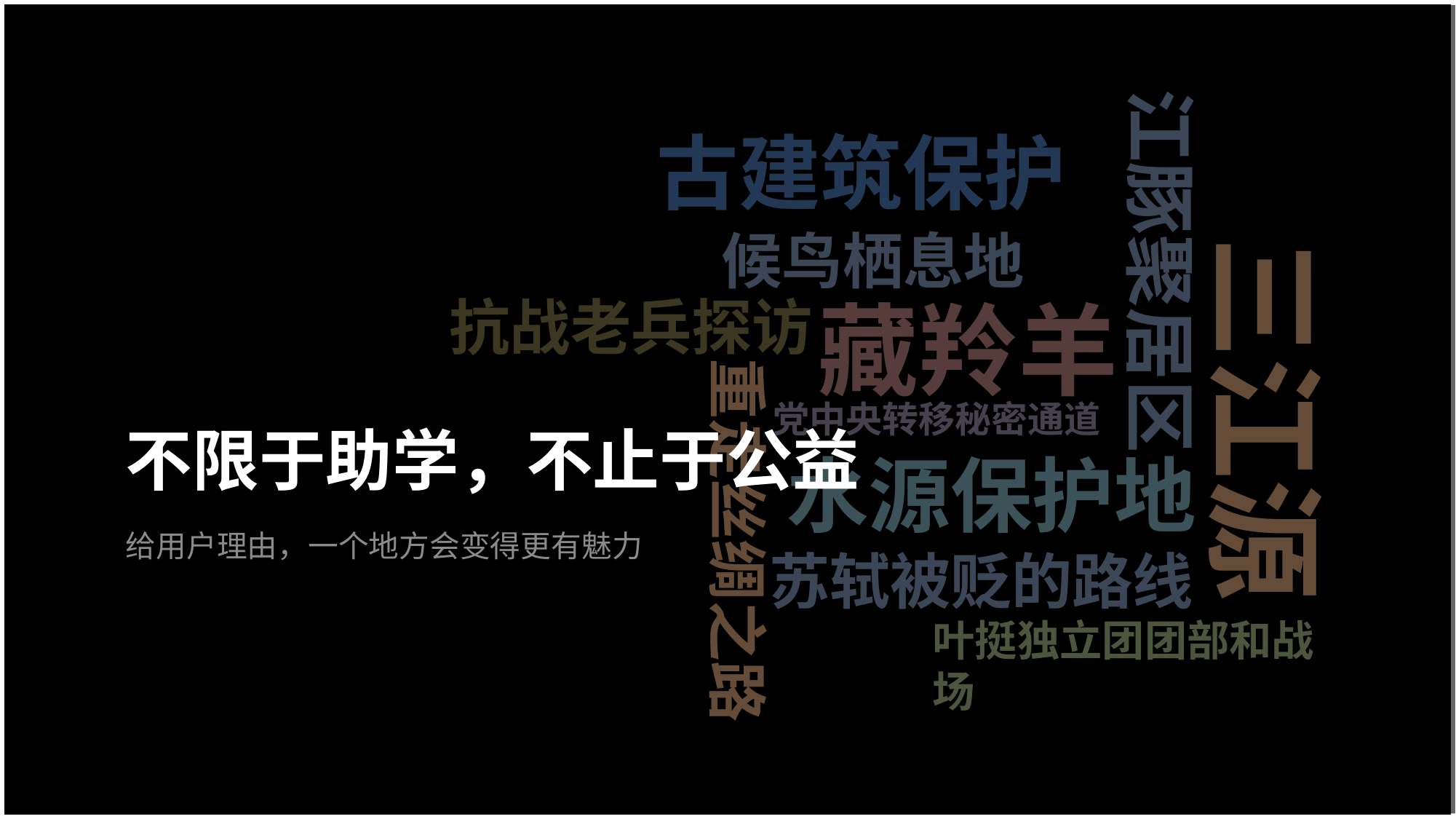

古建筑保护
候鸟栖息地
江豚聚居区
藏羚羊
抗战老兵探访
三江源
党中央转移秘密通道
水源保护地
重走丝绸之路
苏轼被贬的路线
叶挺独立团团部和战场
# 不限于助学，不止于公益
给用户理由，一个地方会变得更有魅力